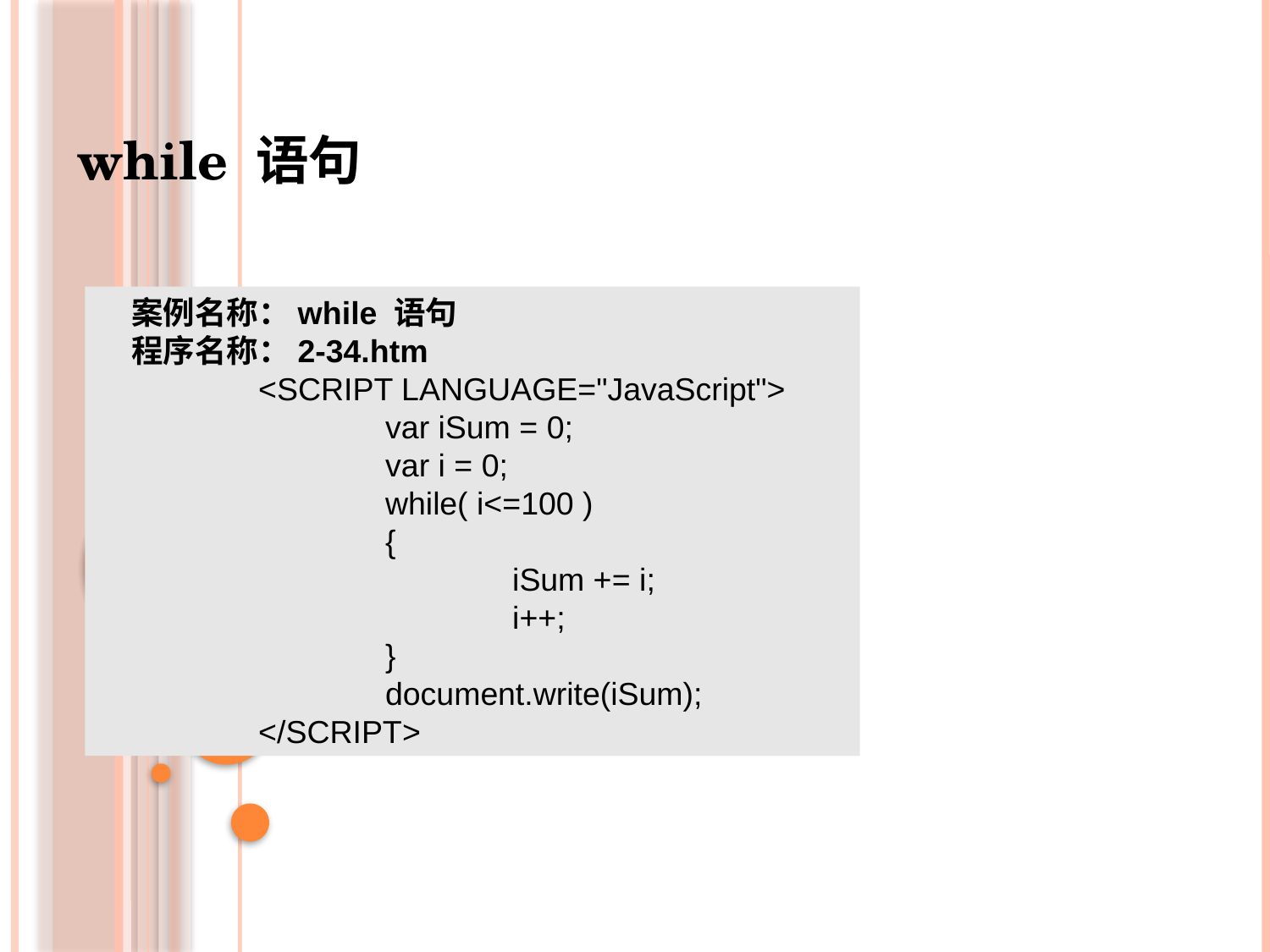

while 语句

案例名称：while 语句
程序名称：2-34.htm
	<SCRIPT LANGUAGE="JavaScript">
		var iSum = 0;
		var i = 0;
		while( i<=100 )
		{
			iSum += i;
			i++;
		}
		document.write(iSum);
	</SCRIPT>